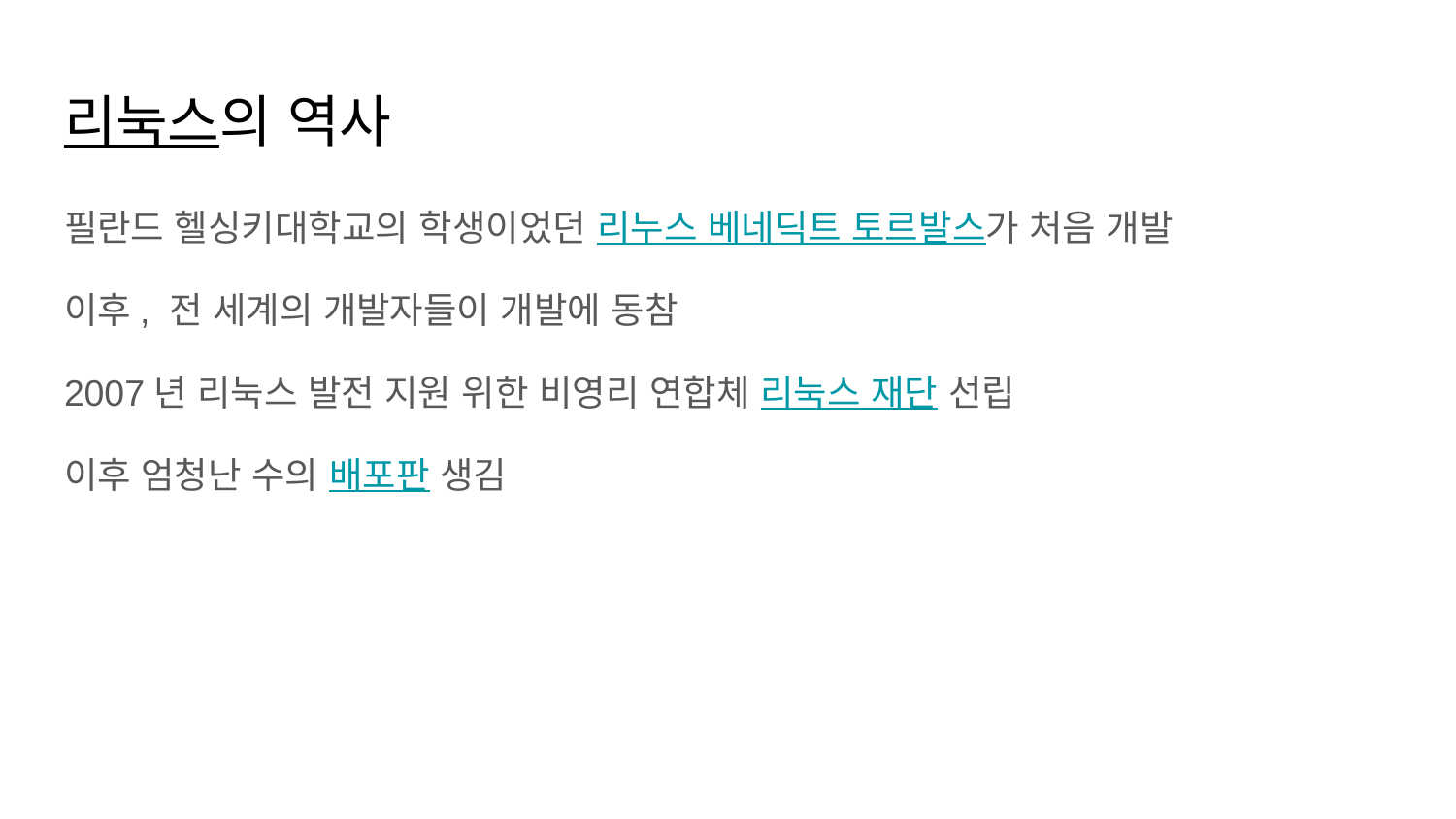

# 리눅스의 역사
필란드 헬싱키대학교의 학생이었던 리누스 베네딕트 토르발스가 처음 개발
이후, 전 세계의 개발자들이 개발에 동참
2007년 리눅스 발전 지원 위한 비영리 연합체 리눅스 재단 선립
이후 엄청난 수의 배포판 생김